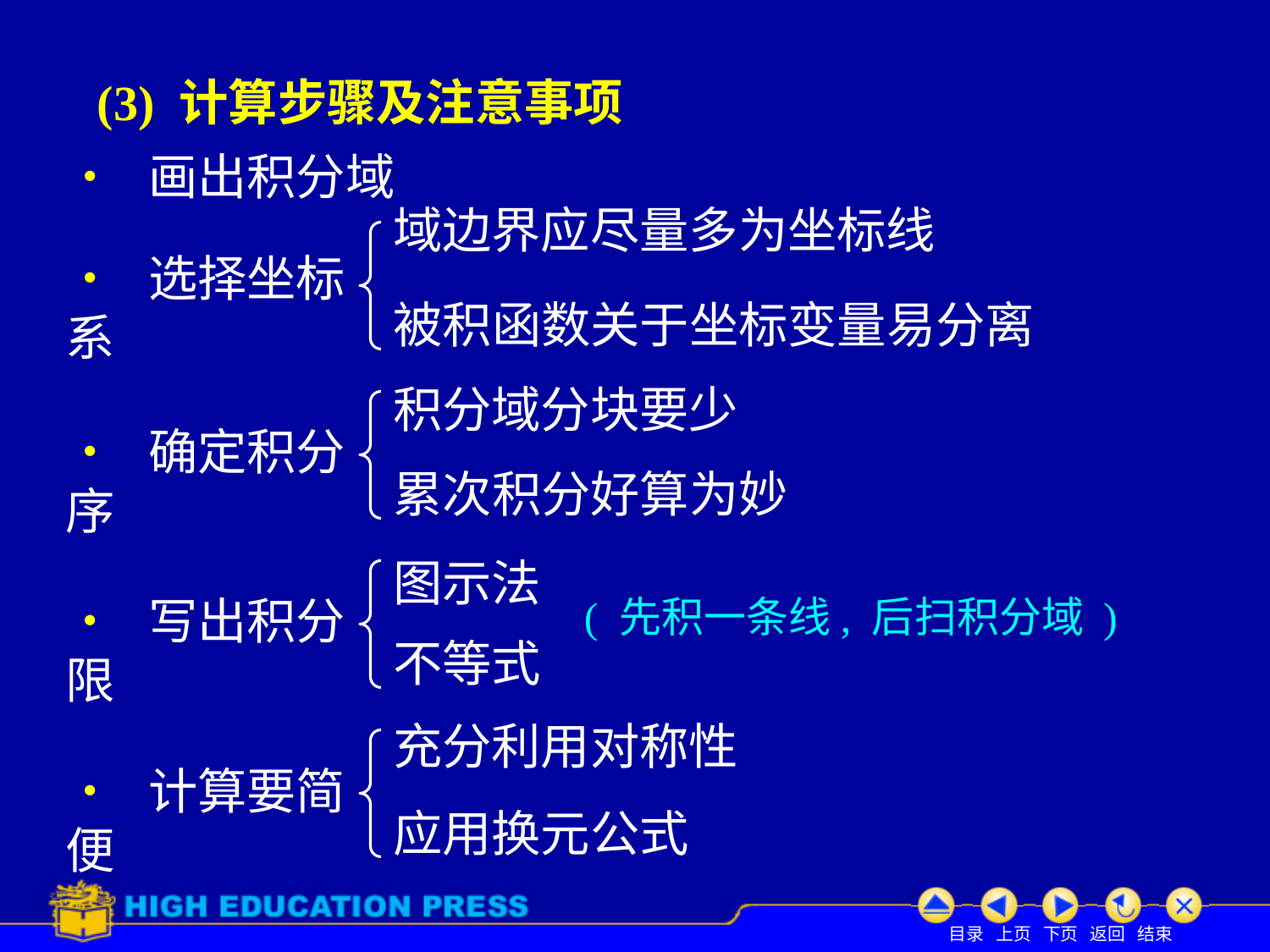

# (3) 计算步骤及注意事项
•  画出积分域
域边界应尽量多为坐标线

•  选择坐标系
被积函数关于坐标变量易分离
积分域分块要少

•  确定积分序
累次积分好算为妙
图示法

•  写出积分限
( 先积一条线, 后扫积分域 )
不等式
充分利用对称性

•  计算要简便
应用换元公式